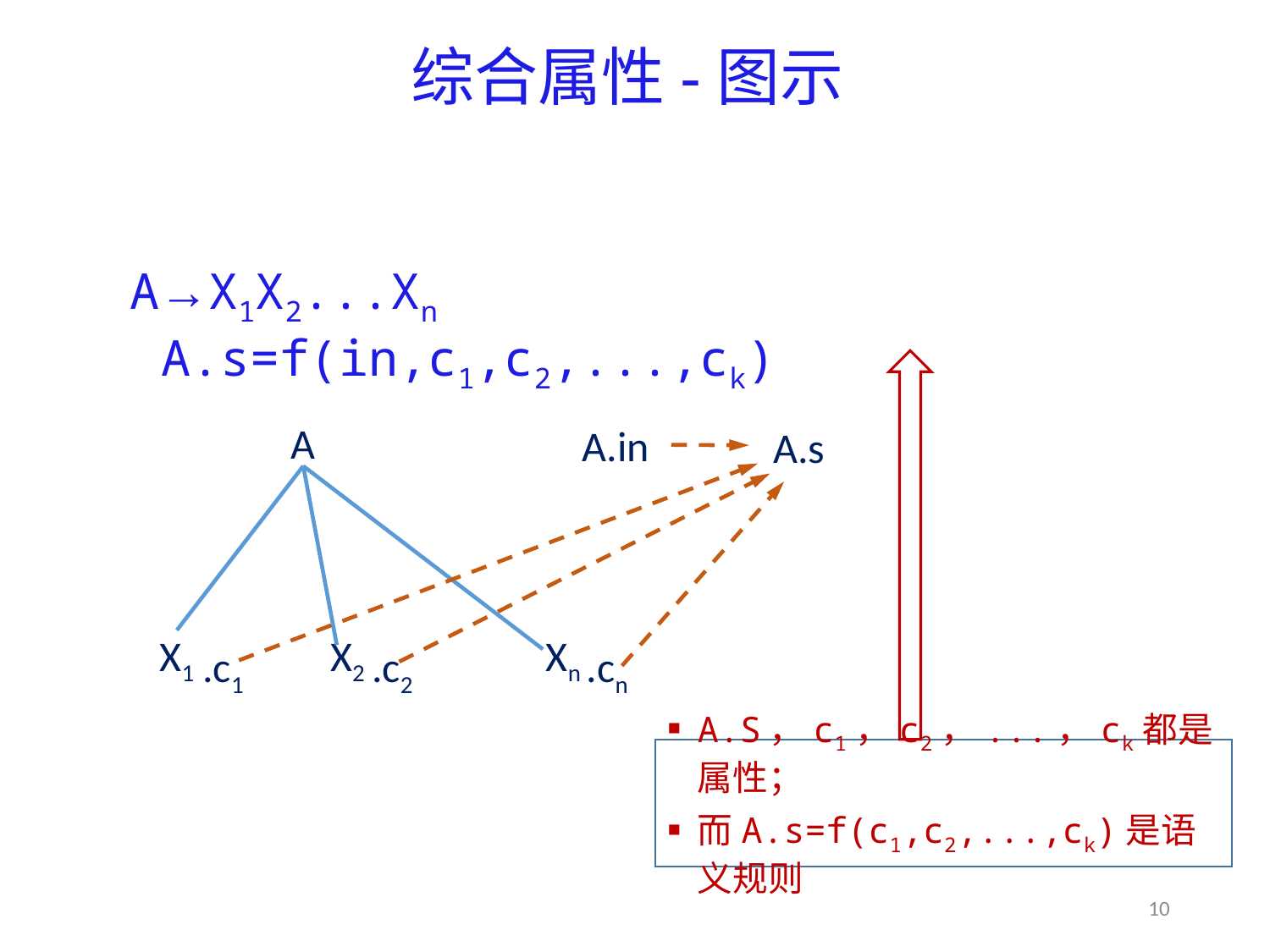

# 综合属性-图示
A→X1X2...Xn           A.s=f(in,c1,c2,...,ck)

A.S，c1，c2，...，ck都是属性；
而A.s=f(c1,c2,...,ck)是语义规则
A
A.in
A.s
X1
X2
Xn
.c1
.c2
.cn
10